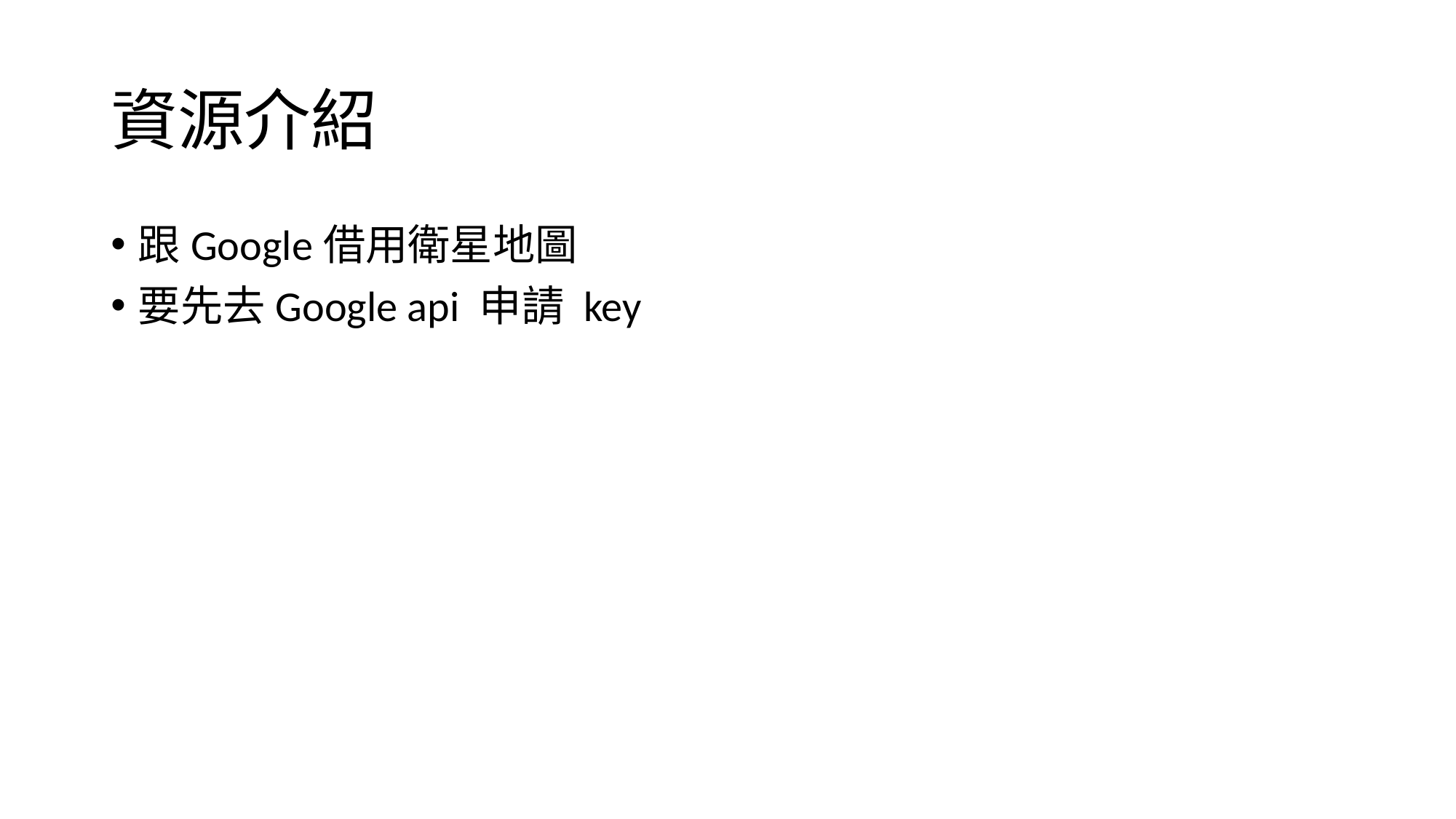

# 資源介紹
跟Google借用衛星地圖
要先去Google api 申請 key